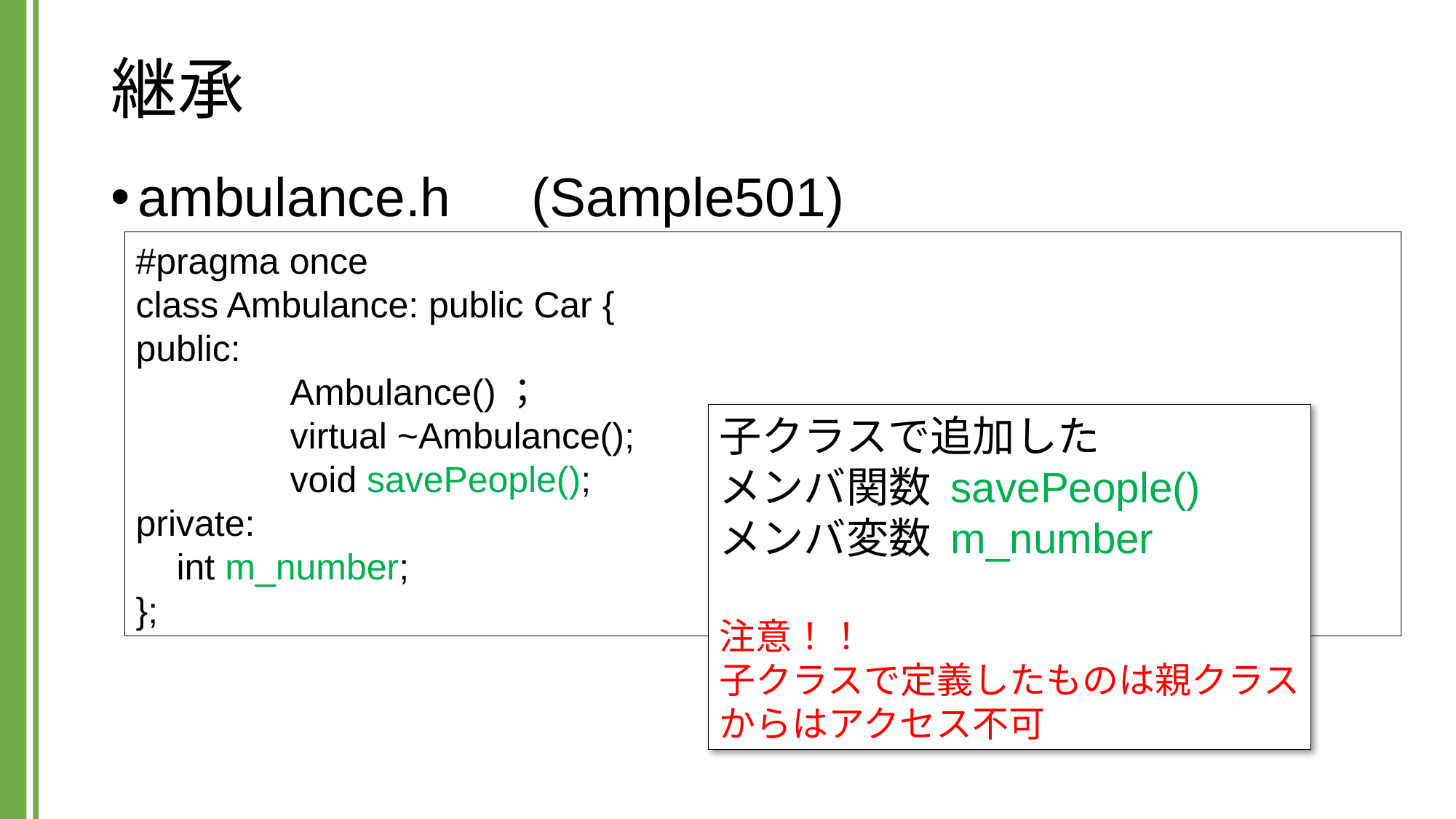

# 継承
ambulance.h　(Sample501)

#pragma once
class Ambulance: public Car {
public:
　　　　Ambulance()；
　　　　virtual ~Ambulance();
　　　　void savePeople();
private:
    int m_number;
};
子クラスで追加した
メンバ関数 savePeople()
メンバ変数 m_number

注意！！
子クラスで定義したものは親クラス
からはアクセス不可